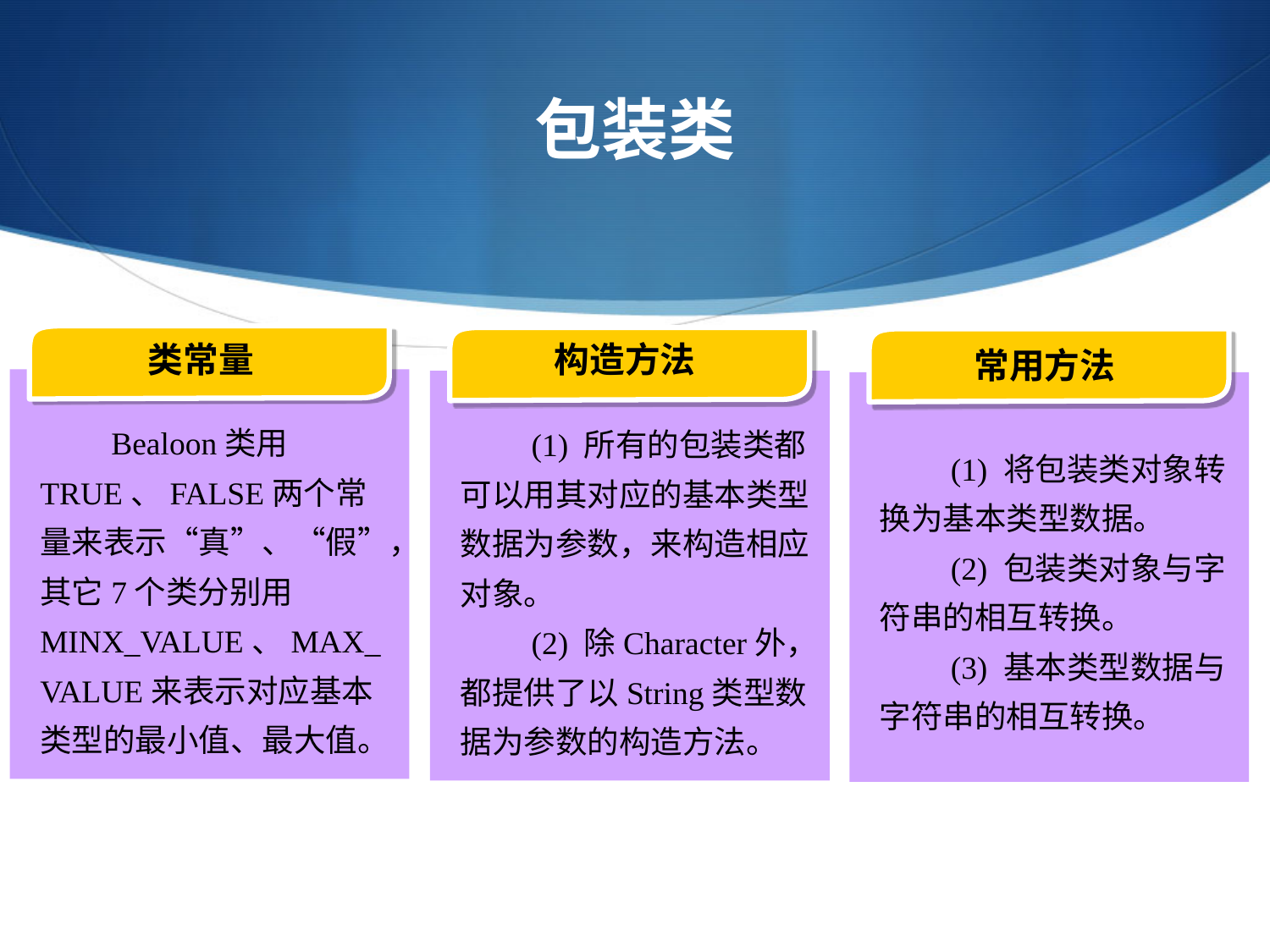

包装类

类常量

　　Bealoon类用TRUE、FALSE两个常量来表示“真”、“假”，其它7个类分别用MINX_VALUE、MAX_VALUE来表示对应基本类型的最小值、最大值。

构造方法

　　(1) 所有的包装类都可以用其对应的基本类型数据为参数，来构造相应对象。
　　(2) 除Character外，都提供了以String类型数据为参数的构造方法。

常用方法

　　(1) 将包装类对象转换为基本类型数据。
　　(2) 包装类对象与字符串的相互转换。
　　(3) 基本类型数据与字符串的相互转换。